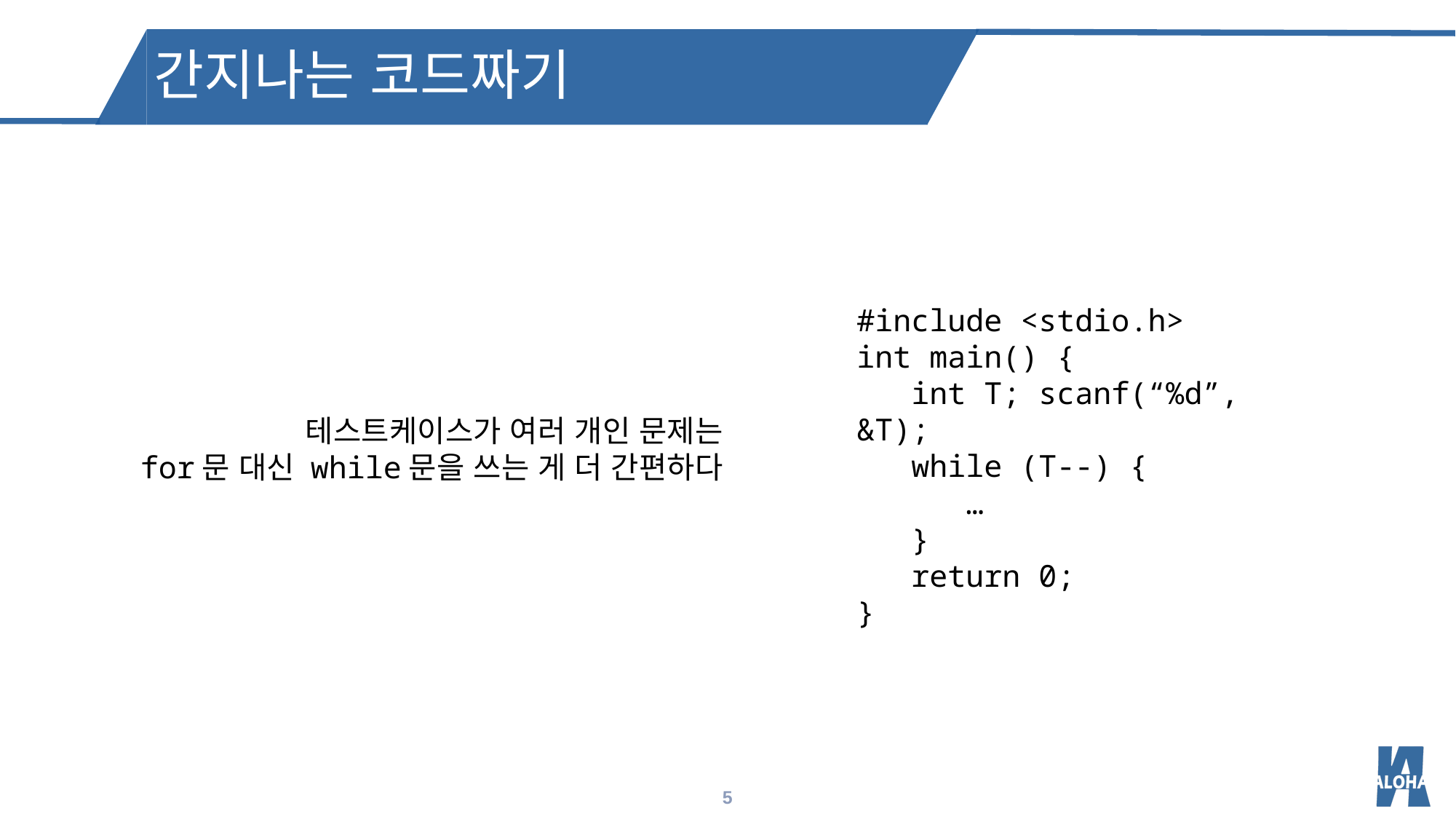

간지나는 코드짜기
#include <stdio.h>
int main() {
   int T; scanf(“%d”, &T);
   while (T--) {
      …
   }
   return 0;
}
테스트케이스가 여러 개인 문제는
for문 대신 while문을 쓰는 게 더 간편하다
5